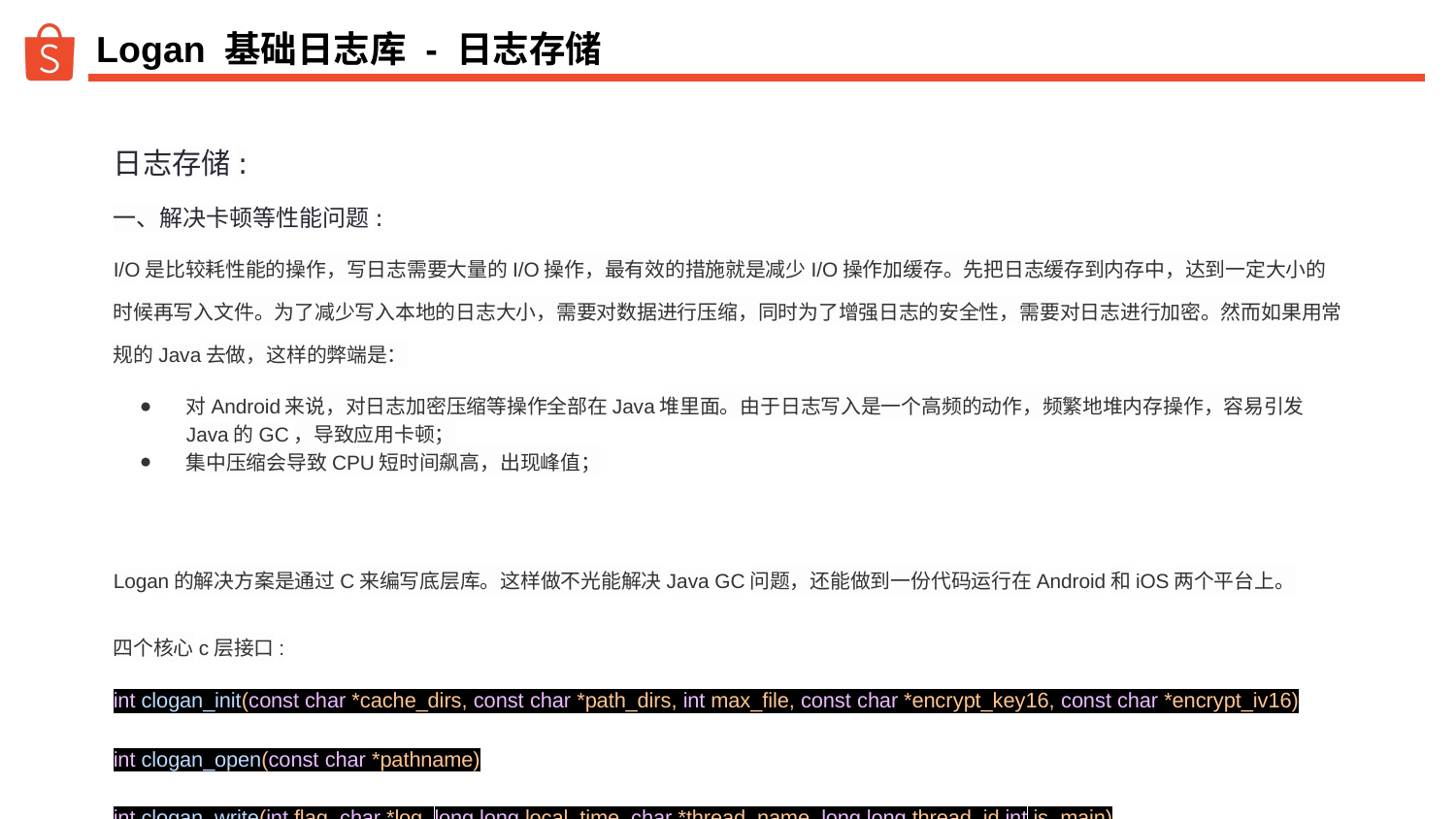

# Logan 基础日志库 - 日志存储
日志存储:
一、解决卡顿等性能问题:
I/O是比较耗性能的操作，写日志需要大量的I/O操作，最有效的措施就是减少I/O操作加缓存。先把日志缓存到内存中，达到一定大小的时候再写入文件。为了减少写入本地的日志大小，需要对数据进行压缩，同时为了增强日志的安全性，需要对日志进行加密。然而如果用常规的Java去做，这样的弊端是：
对Android来说，对日志加密压缩等操作全部在Java堆里面。由于日志写入是一个高频的动作，频繁地堆内存操作，容易引发Java的GC，导致应用卡顿；
集中压缩会导致CPU短时间飙高，出现峰值；

Logan的解决方案是通过C来编写底层库。这样做不光能解决Java GC问题，还能做到一份代码运行在Android和iOS两个平台上。
四个核心c层接口:
int clogan_init(const char *cache_dirs, const char *path_dirs, int max_file, const char *encrypt_key16, const char *encrypt_iv16)

int clogan_open(const char *pathname)

int clogan_write(int flag, char *log, long long local_time, char *thread_name, long long thread_id,int is_main)

int clogan_flush(void)

Private & Confidential